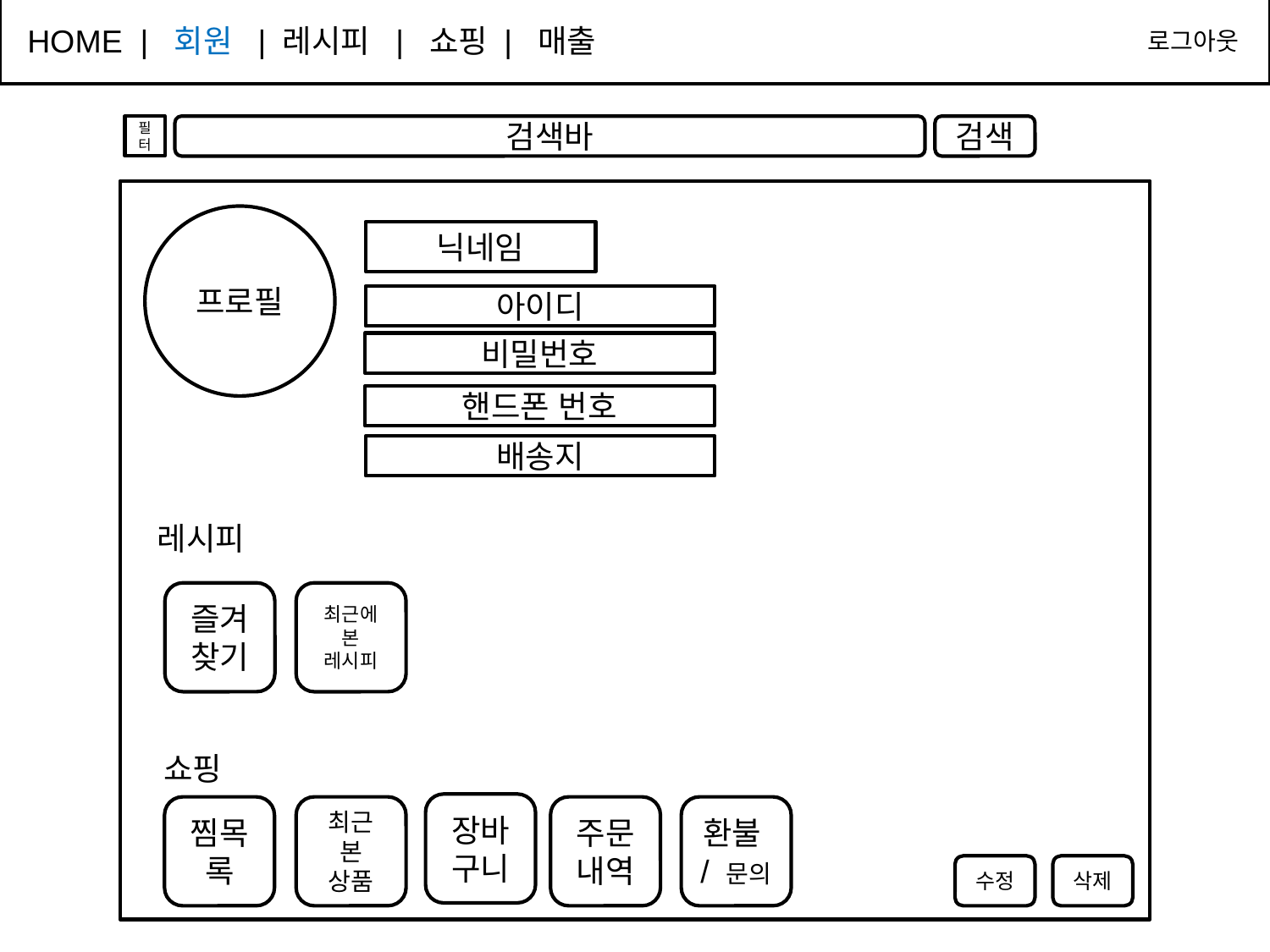

HOME  |  회원  | 레시피  |  쇼핑 |  매출
로그아웃
필터
검색바
검색

프로필
닉네임
아이디
비밀번호
핸드폰 번호
배송지
레시피
즐겨찾기
최근에 본 레시피
쇼핑
장바구니
찜목록
최근 본 상품
주문내역
환불/ 문의
수정
삭제